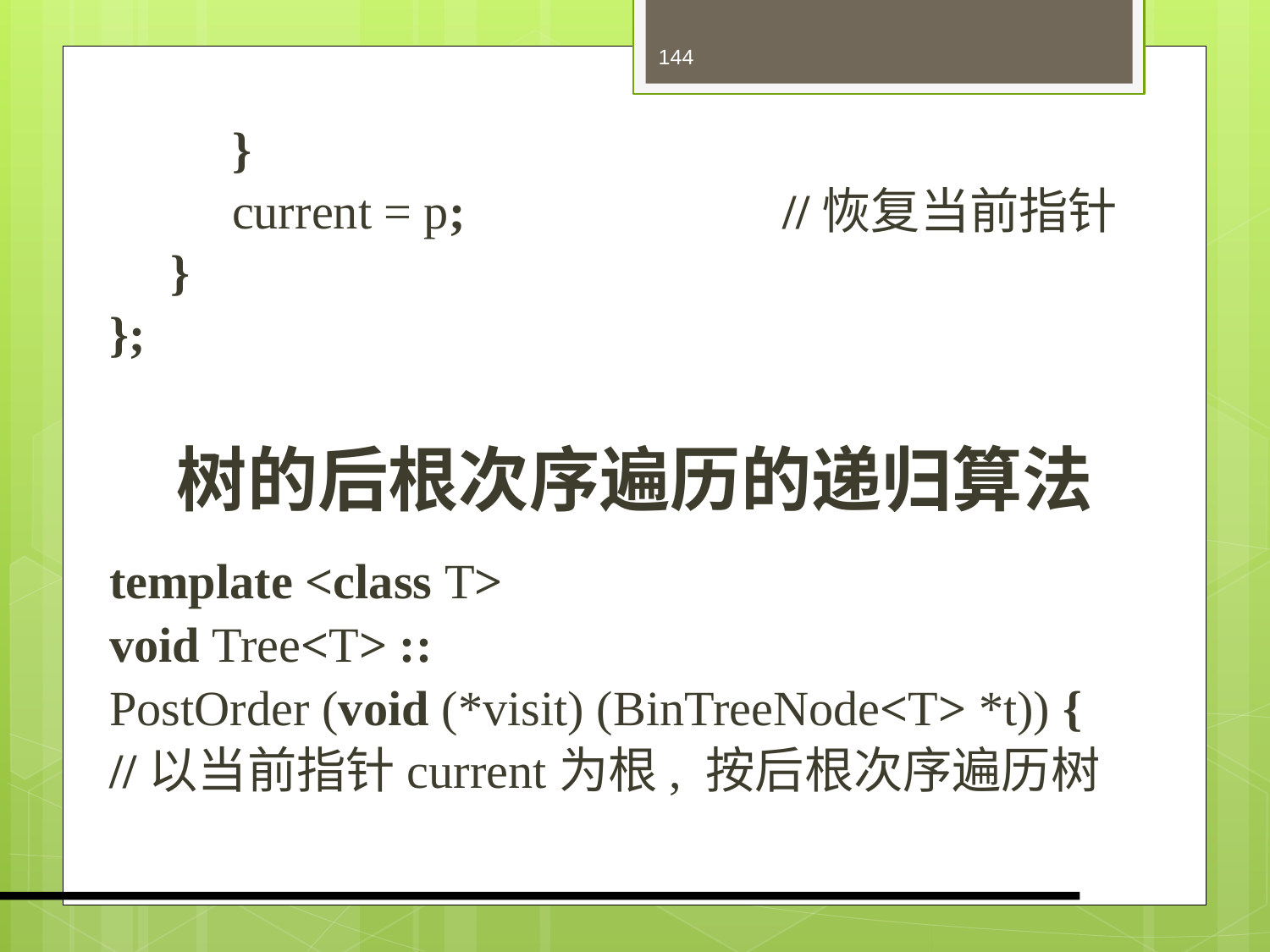

144
          }
          current = p;			//恢复当前指针
     }
};

template <class T>
void Tree<T> ::
PostOrder (void (*visit) (BinTreeNode<T> *t)) {
//以当前指针current为根, 按后根次序遍历树

# 树的后根次序遍历的递归算法